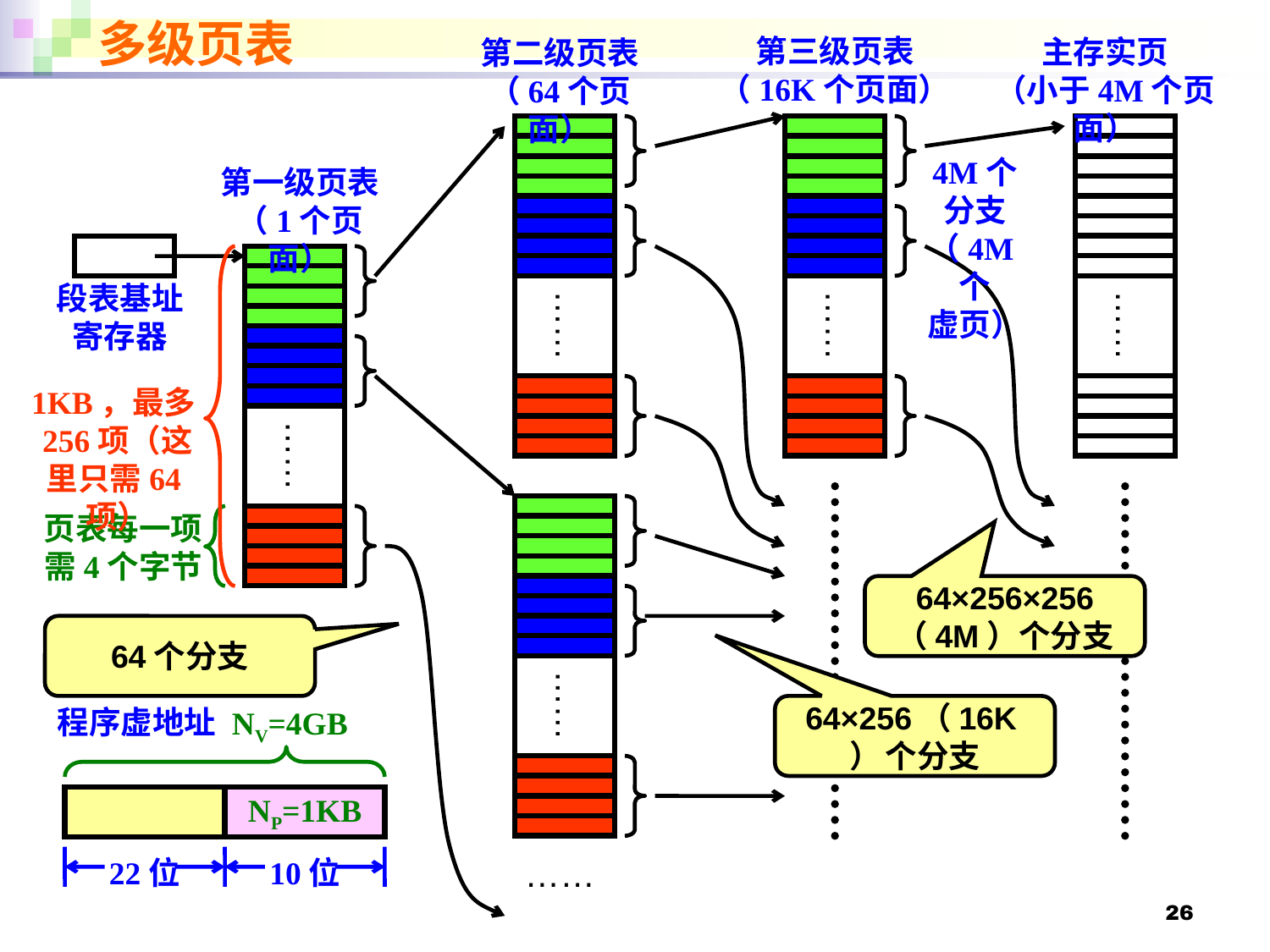

多级页表
第三级页表
（16K个页面）
主存实页
（小于4M个页面）
第二级页表（64个页面）

……

……

……

4M个
分支
（4M个
虚页）
第一级页表
（1个页面）

……

段表基址
寄存器
1KB，最多256项（这里只需64项）

……

页表每一项
需4个字节

64×256×256 （4M）个分支

64个分支

程序虚地址
64×256（16K） 个分支
NV=4GB

NP=1KB

……

22位

10位

26